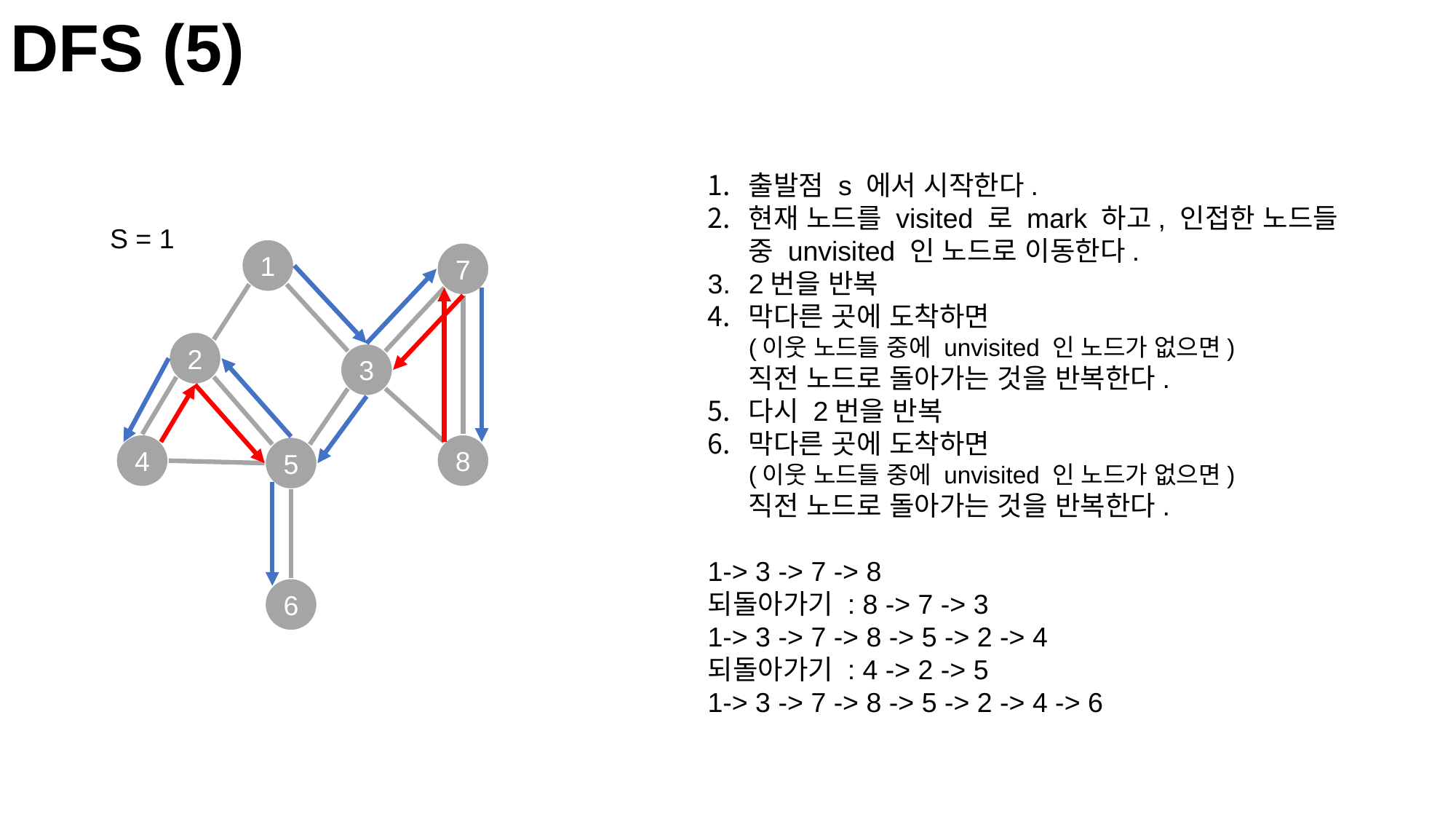

DFS (5)
출발점 s 에서 시작한다.
현재 노드를 visited 로 mark 하고, 인접한 노드들 중 unvisited 인 노드로 이동한다.
2번을 반복
막다른 곳에 도착하면
(이웃 노드들 중에 unvisited 인 노드가 없으면)
직전 노드로 돌아가는 것을 반복한다.
다시 2번을 반복
막다른 곳에 도착하면
(이웃 노드들 중에 unvisited 인 노드가 없으면)
직전 노드로 돌아가는 것을 반복한다.

1-> 3 -> 7 -> 8
되돌아가기 : 8 -> 7 -> 3
1-> 3 -> 7 -> 8 -> 5 -> 2 -> 4
되돌아가기 : 4 -> 2 -> 5
1-> 3 -> 7 -> 8 -> 5 -> 2 -> 4 -> 6
S = 1
1
7
2
3
4
8
5
6